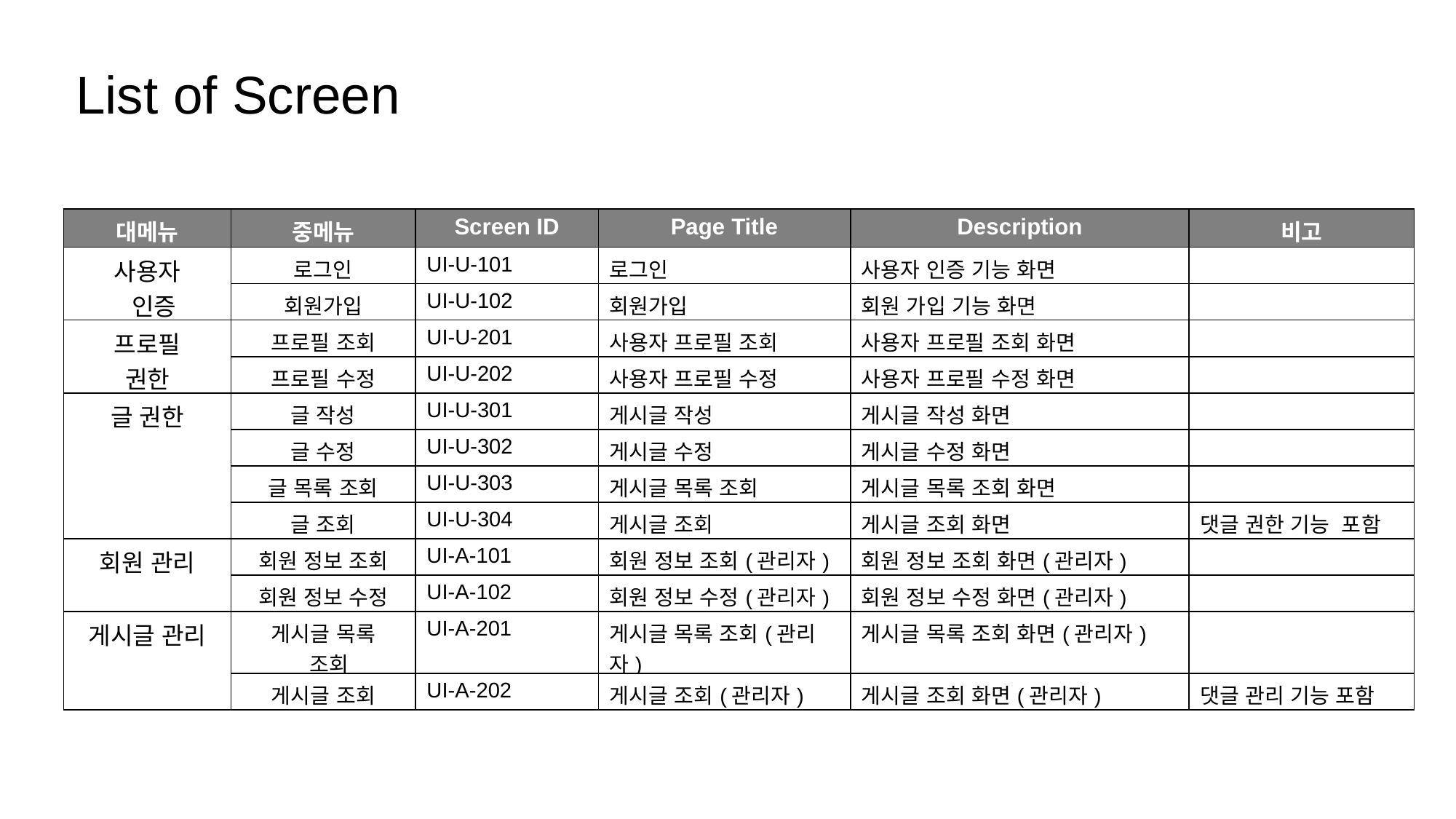

List of Screen
| 대메뉴 | 중메뉴 | Screen ID | Page Title | Description | 비고 |
| --- | --- | --- | --- | --- | --- |
| 사용자 인증 | 로그인 | UI-U-101 | 로그인 | 사용자 인증 기능 화면 |  |
|  | 회원가입 | UI-U-102 | 회원가입 | 회원 가입 기능 화면 |  |
| 프로필 권한 | 프로필 조회 | UI-U-201 | 사용자 프로필 조회 | 사용자 프로필 조회 화면 |  |
|  | 프로필 수정 | UI-U-202 | 사용자 프로필 수정 | 사용자 프로필 수정 화면 |  |
| 글 권한 | 글 작성 | UI-U-301 | 게시글 작성 | 게시글 작성 화면 |  |
|  | 글 수정 | UI-U-302 | 게시글 수정 | 게시글 수정 화면 |  |
|  | 글 목록 조회 | UI-U-303 | 게시글 목록 조회 | 게시글 목록 조회 화면 |  |
|  | 글 조회 | UI-U-304 | 게시글 조회 | 게시글 조회 화면 | 댓글 권한 기능 포함 |
| 회원 관리 | 회원 정보 조회 | UI-A-101 | 회원 정보 조회(관리자) | 회원 정보 조회 화면(관리자) |  |
|  | 회원 정보 수정 | UI-A-102 | 회원 정보 수정(관리자) | 회원 정보 수정 화면(관리자) |  |
| 게시글 관리 | 게시글 목록 조회 | UI-A-201 | 게시글 목록 조회(관리자) | 게시글 목록 조회 화면(관리자) |  |
|  | 게시글 조회 | UI-A-202 | 게시글 조회(관리자) | 게시글 조회 화면(관리자) | 댓글 관리 기능 포함 |